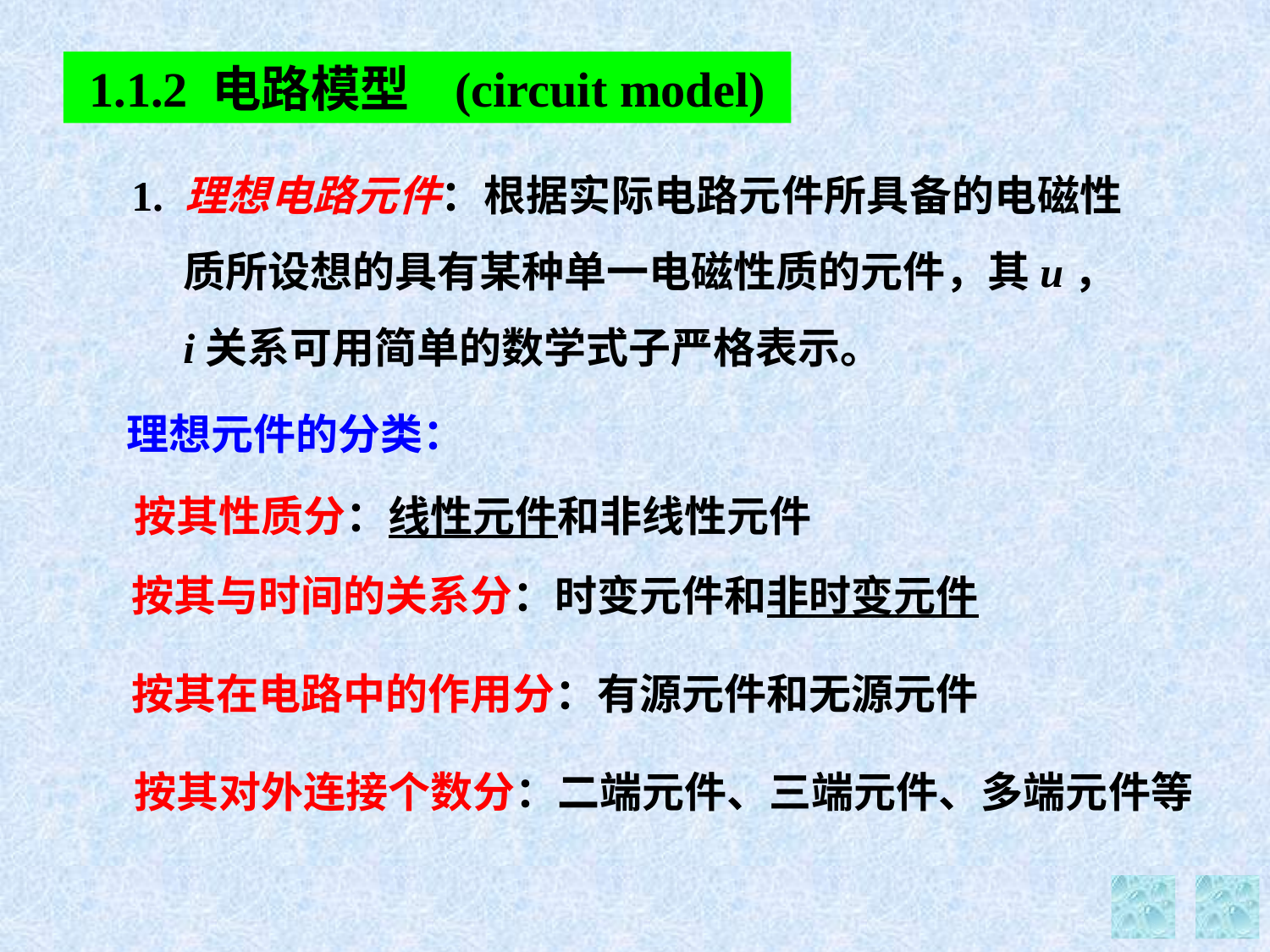

1.1.2 电路模型   (circuit model)
1. 理想电路元件：根据实际电路元件所具备的电磁性质所设想的具有某种单一电磁性质的元件，其u，i关系可用简单的数学式子严格表示。
理想元件的分类：
按其性质分：线性元件和非线性元件
按其与时间的关系分：时变元件和非时变元件
按其在电路中的作用分：有源元件和无源元件
按其对外连接个数分：二端元件、三端元件、多端元件等